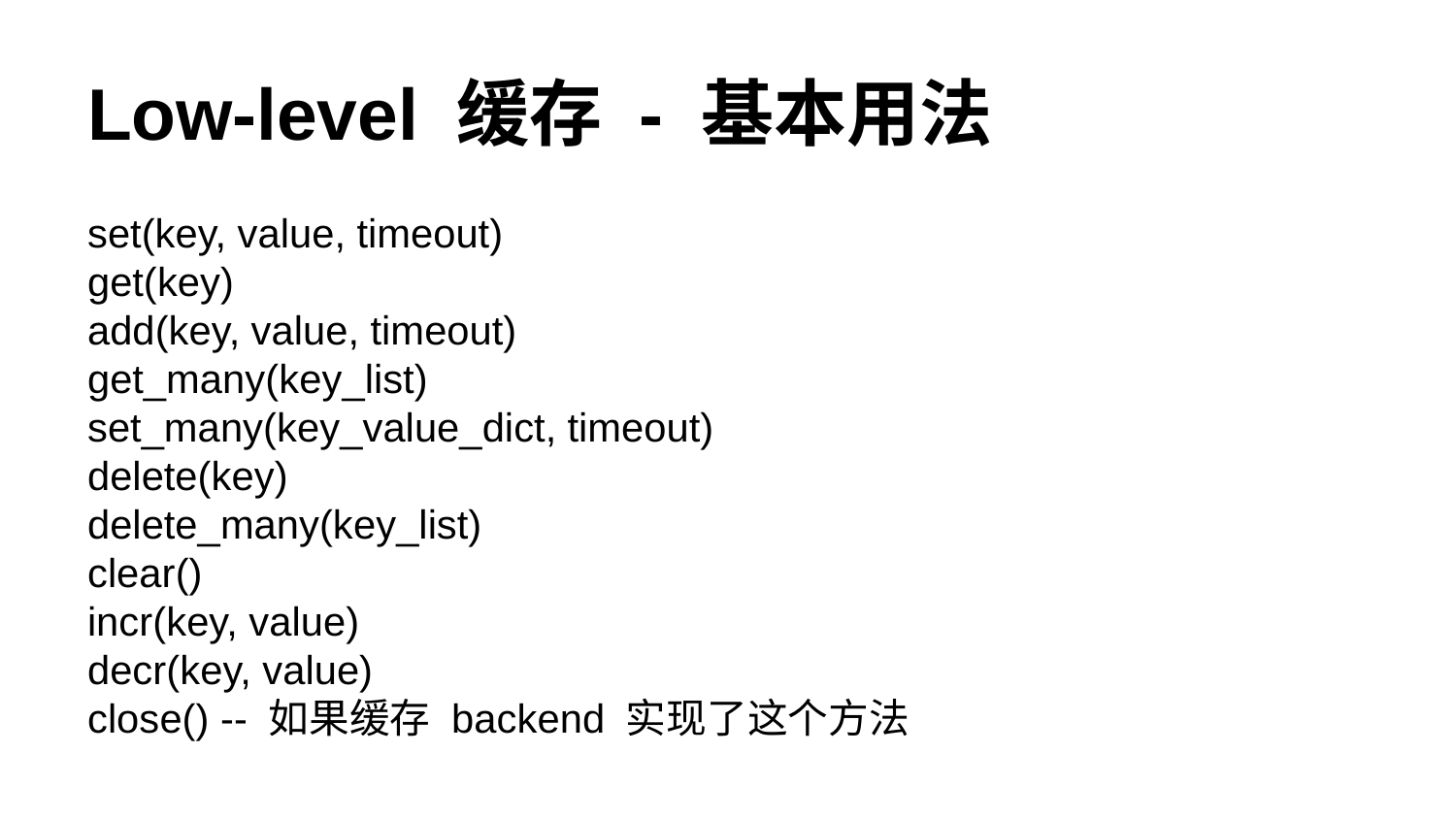

# Low-level 缓存 - 基本用法
set(key, value, timeout)
get(key)
add(key, value, timeout)
get_many(key_list)
set_many(key_value_dict, timeout)
delete(key)
delete_many(key_list)
clear()
incr(key, value)
decr(key, value)
close() -- 如果缓存 backend 实现了这个方法